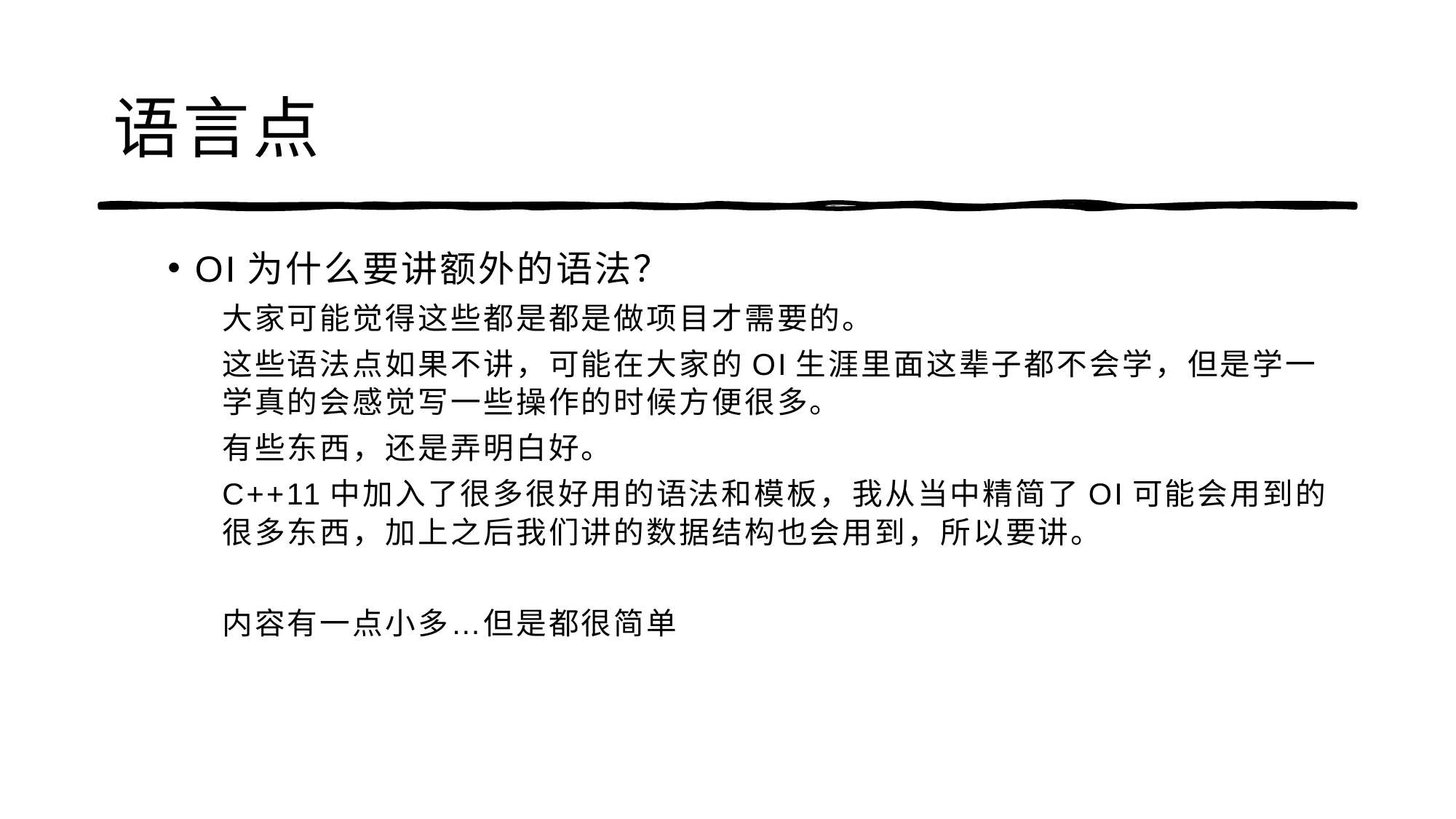

# 语言点
OI为什么要讲额外的语法？
大家可能觉得这些都是都是做项目才需要的。
这些语法点如果不讲，可能在大家的OI生涯里面这辈子都不会学，但是学一学真的会感觉写一些操作的时候方便很多。
有些东西，还是弄明白好。
C++11中加入了很多很好用的语法和模板，我从当中精简了OI可能会用到的很多东西，加上之后我们讲的数据结构也会用到，所以要讲。

内容有一点小多…但是都很简单